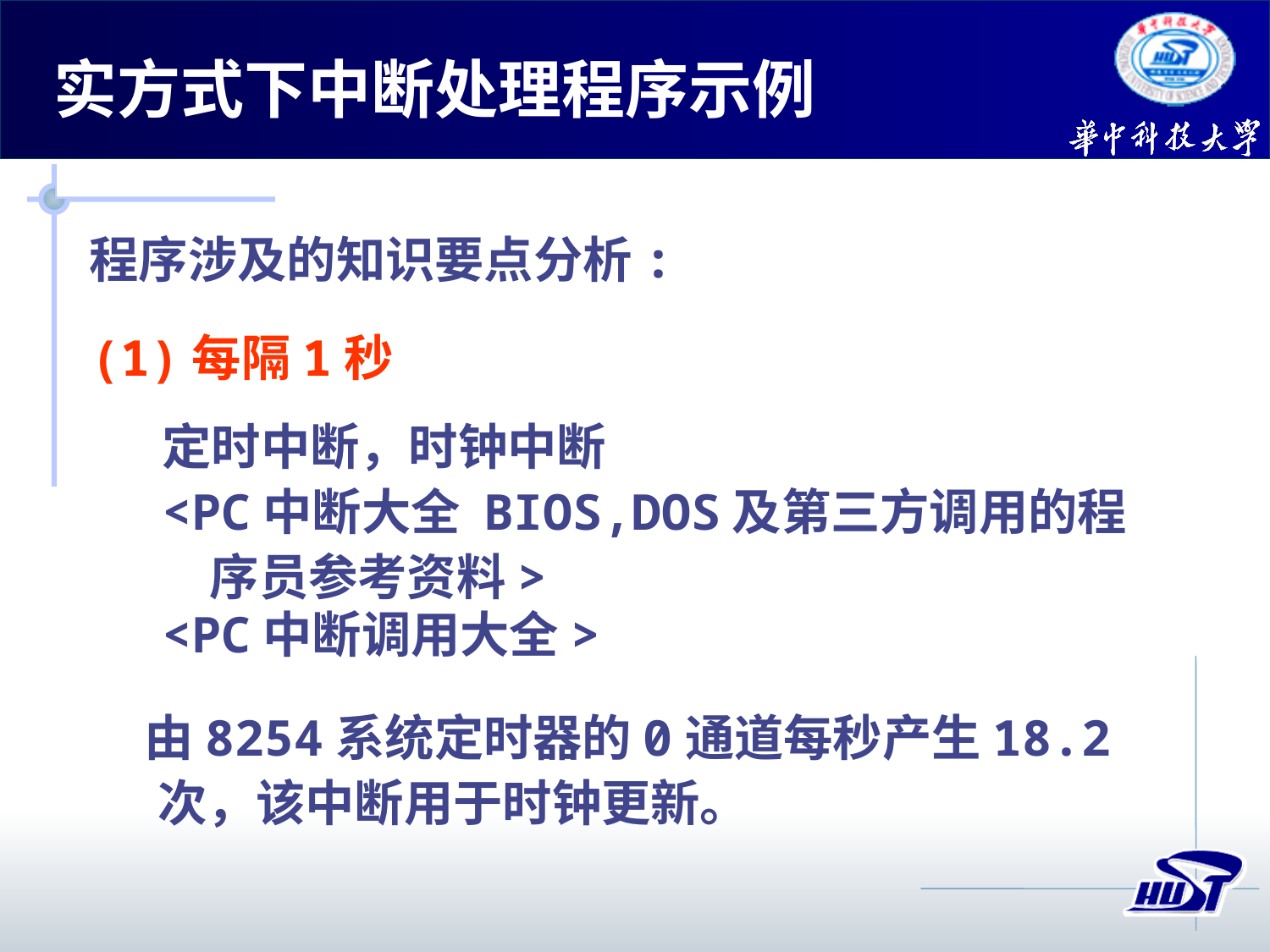

实方式下中断处理程序示例
程序涉及的知识要点分析:
(1)每隔1秒
定时中断，时钟中断
<PC中断大全 BIOS,DOS及第三方调用的程序员参考资料>
<PC中断调用大全>
  由8254系统定时器的0通道每秒产生18.2次，该中断用于时钟更新。